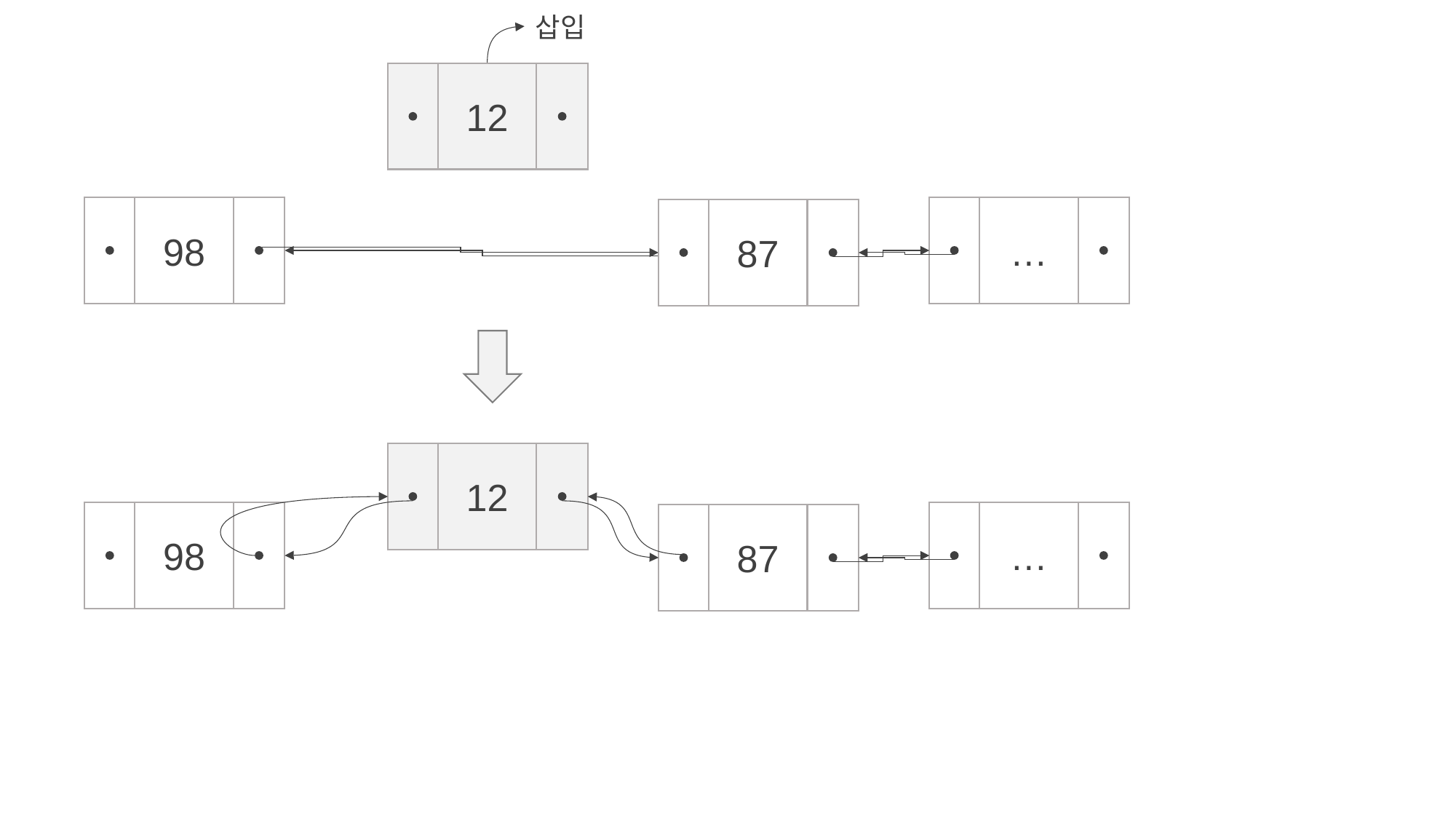

삽입

12

…

98

87

12

…

98

87